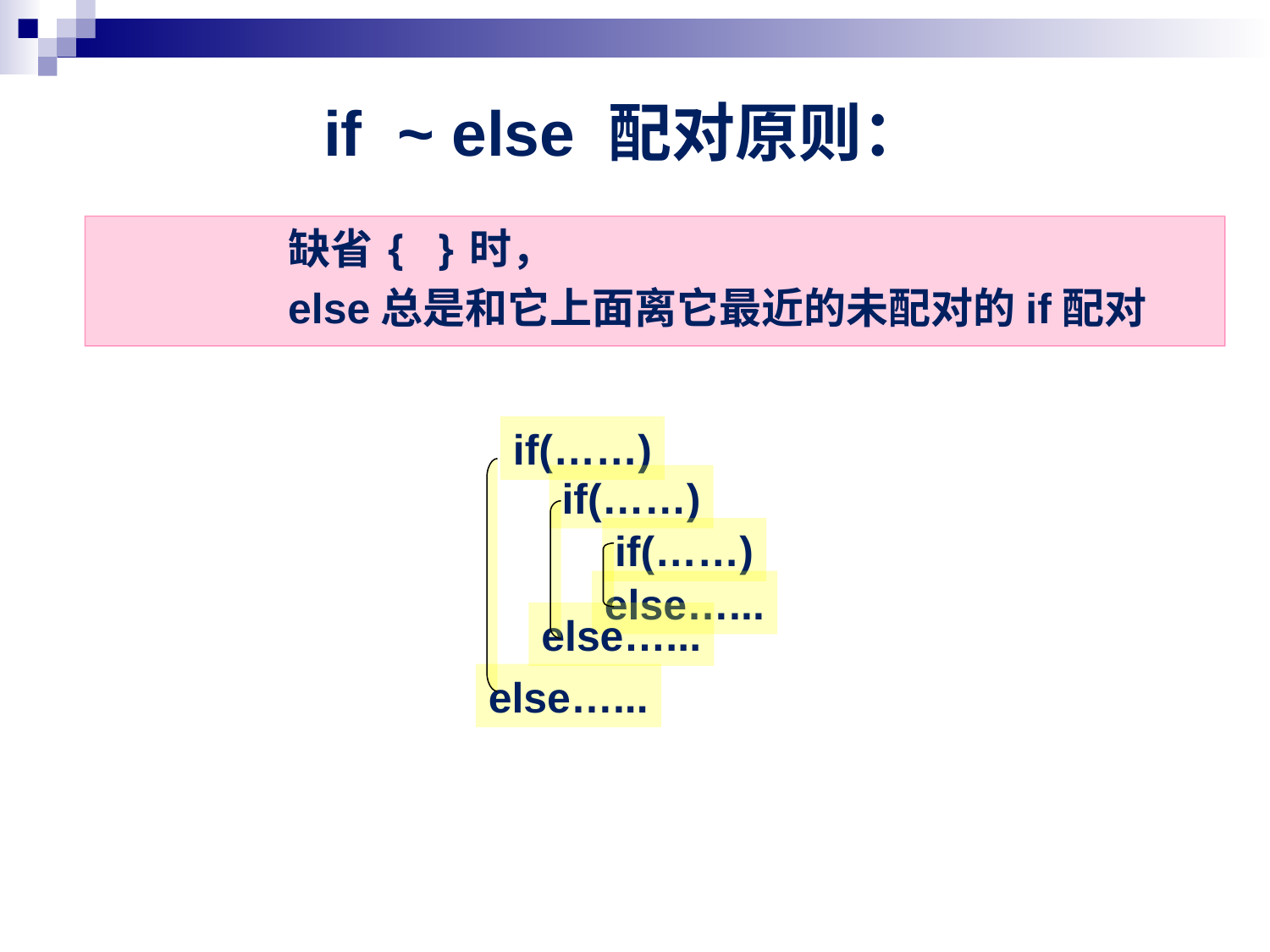

# if  ~ else 配对原则：
缺省{ }时，
else总是和它上面离它最近的未配对的if配对
if(……)

if(……)

if(……)

else…...
else…...
else…...
19